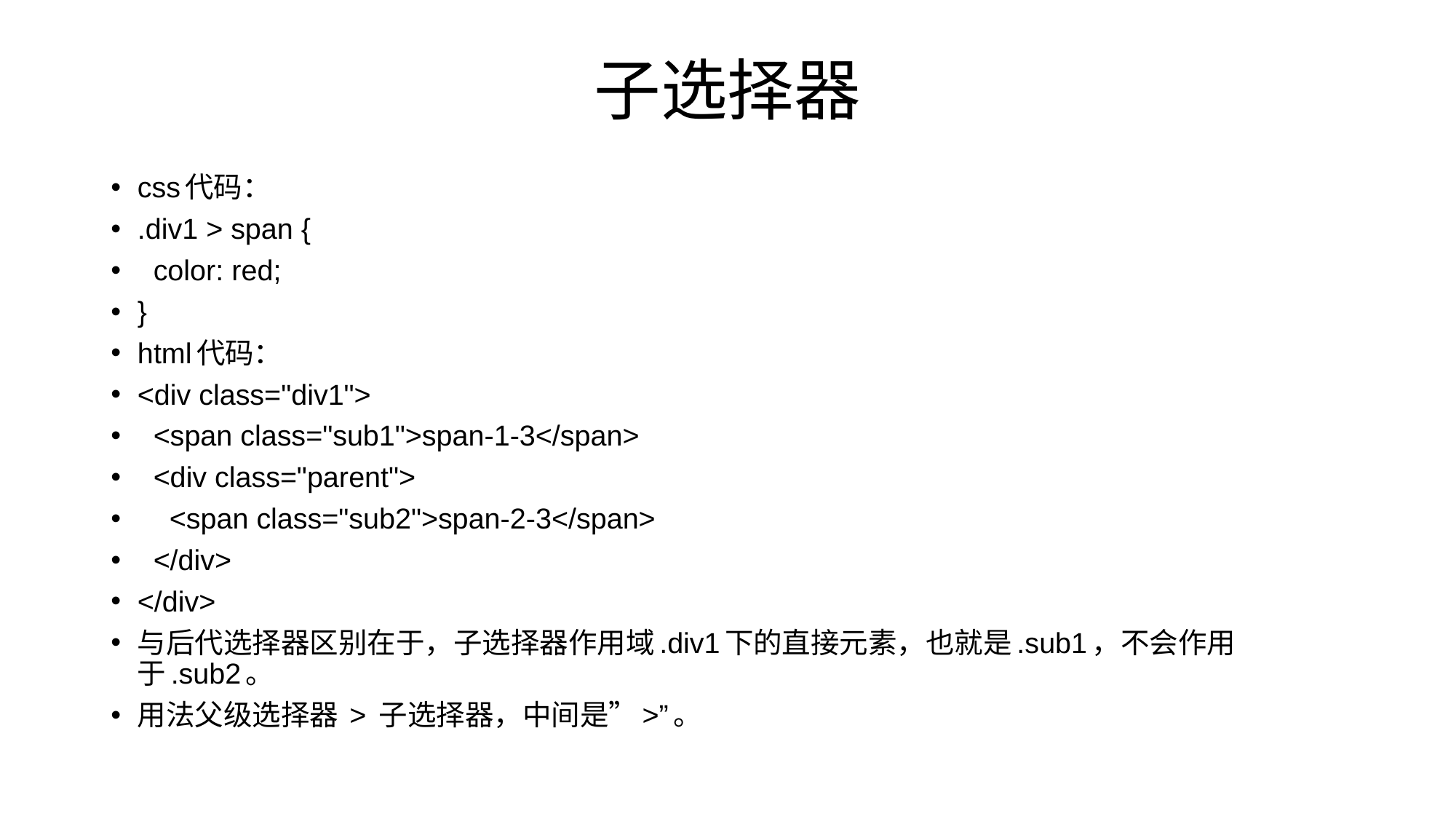

# 子选择器
css代码：
.div1 > span {
  color: red;
}
html代码：
<div class="div1">
  <span class="sub1">span-1-3</span>
  <div class="parent">
    <span class="sub2">span-2-3</span>
  </div>
</div>
与后代选择器区别在于，子选择器作用域.div1下的直接元素，也就是.sub1，不会作用于.sub2。
用法父级选择器 > 子选择器，中间是”>”。